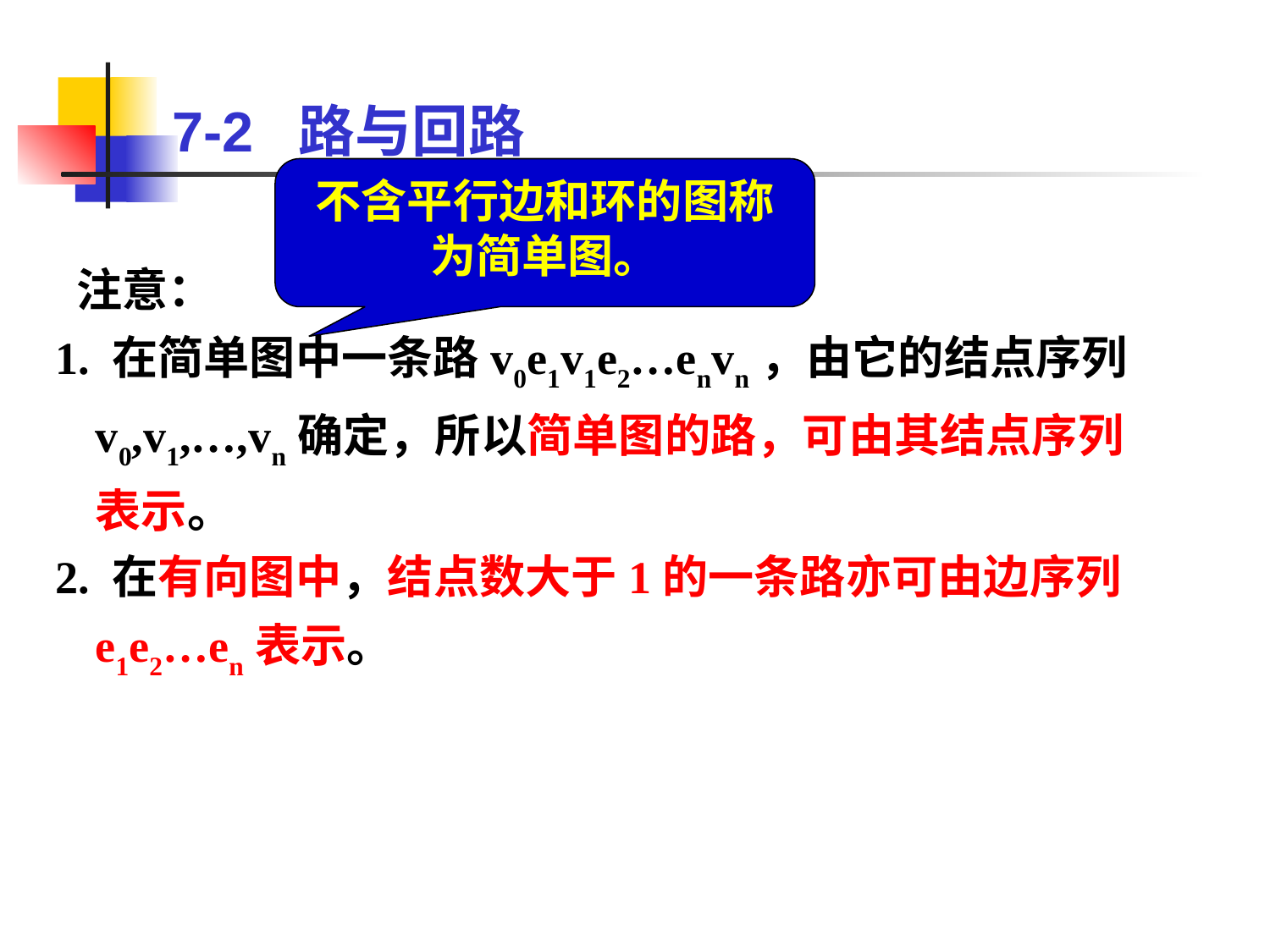

# 7-2  路与回路
不含平行边和环的图称为简单图。
 注意：
1. 在简单图中一条路v0e1v1e2…envn，由它的结点序列v0,v1,…,vn确定，所以简单图的路，可由其结点序列表示。
2. 在有向图中，结点数大于1的一条路亦可由边序列e1e2…en表示。
34